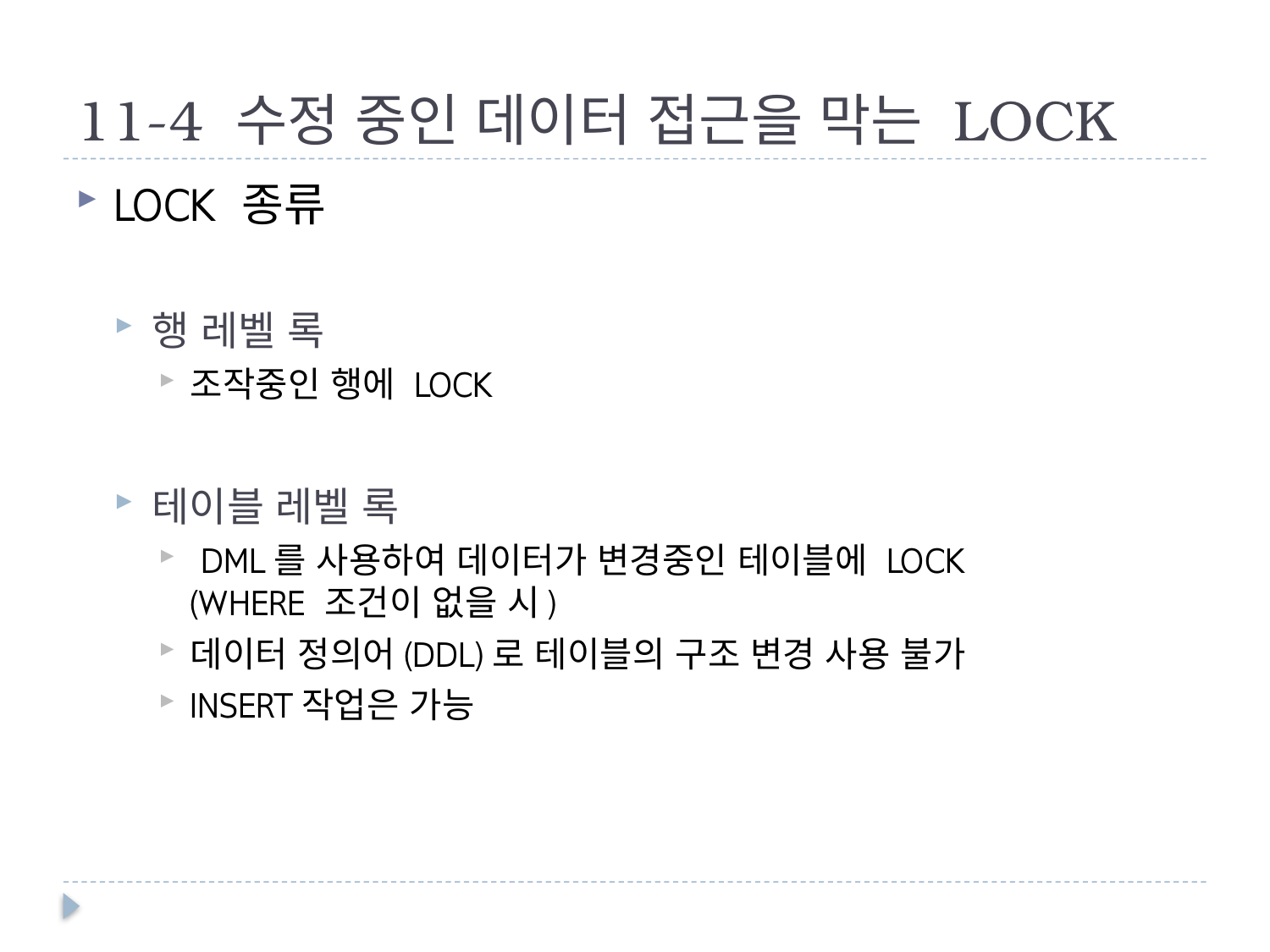

# 11-4 수정 중인 데이터 접근을 막는 LOCK
LOCK 종류

행 레벨 록
조작중인 행에 LOCK

테이블 레벨 록
 DML를 사용하여 데이터가 변경중인 테이블에 LOCK
(WHERE 조건이 없을 시)
데이터 정의어(DDL)로 테이블의 구조 변경 사용 불가
INSERT작업은 가능